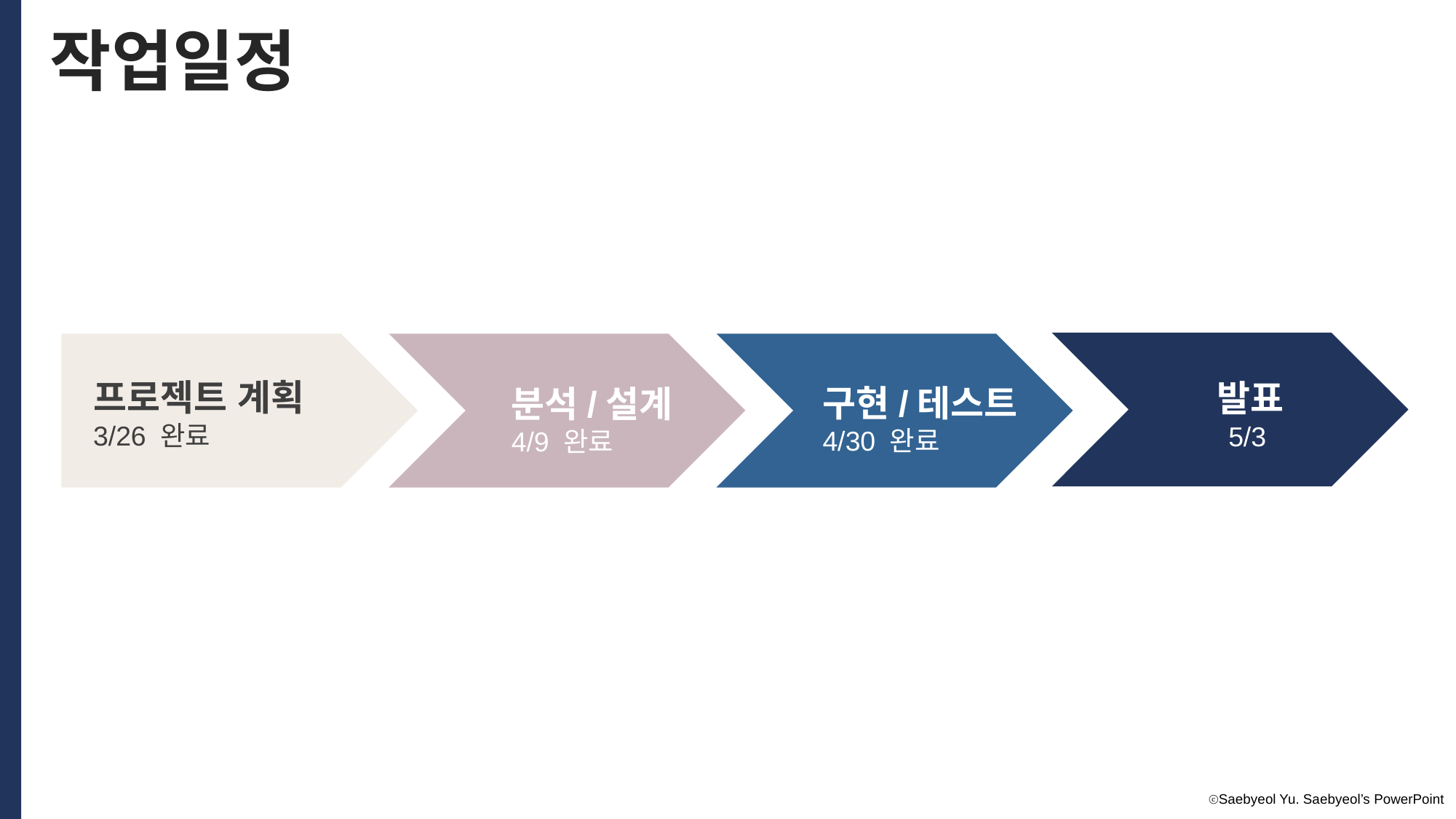

작업일정

프로젝트 계획
3/26 완료
발표
5/3
구현/테스트
4/30 완료
분석/설계
4/9 완료